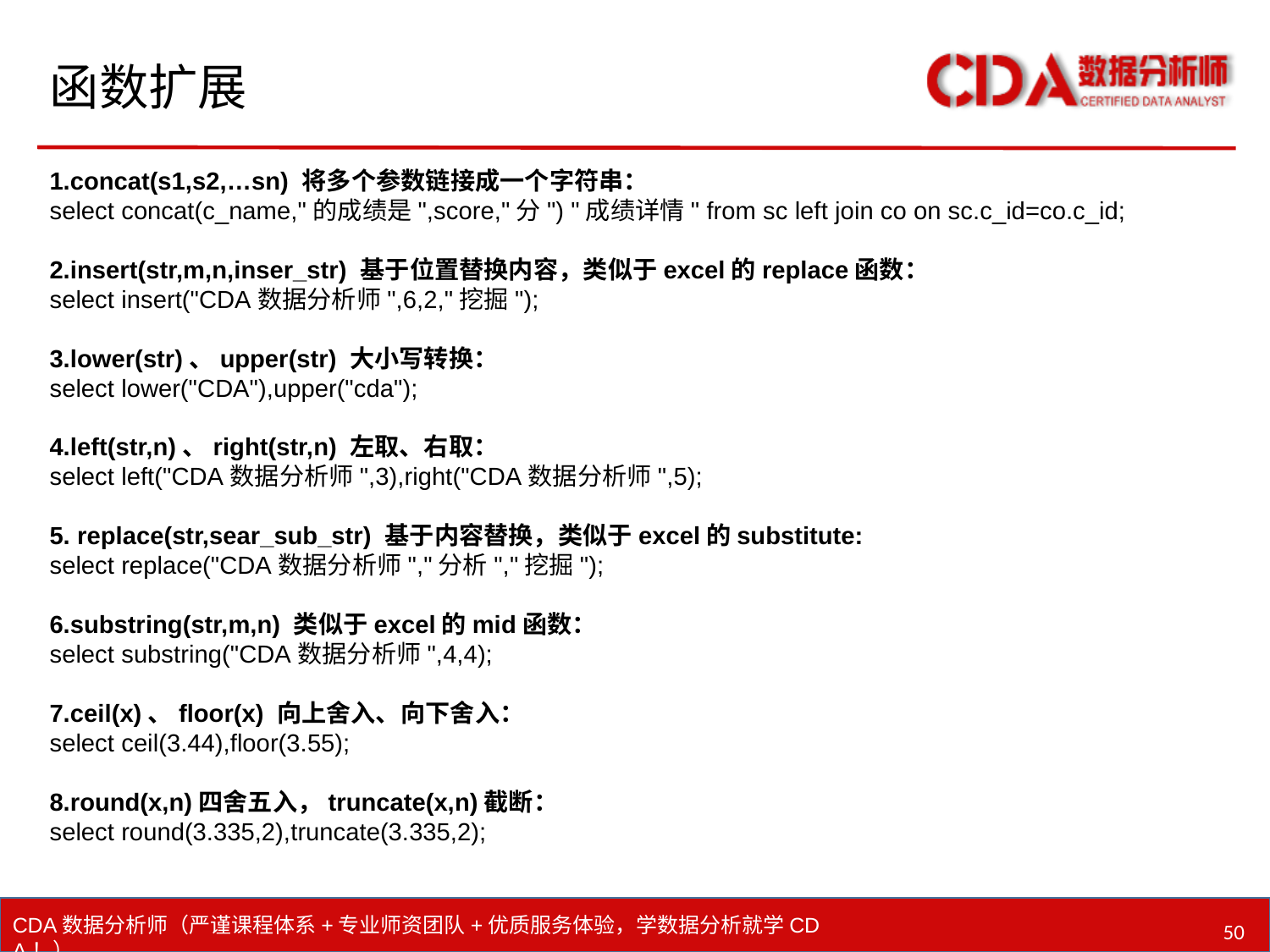

# 函数扩展
1.concat(s1,s2,…sn) 将多个参数链接成一个字符串：
select concat(c_name,"的成绩是",score,"分") "成绩详情" from sc left join co on sc.c_id=co.c_id;

2.insert(str,m,n,inser_str) 基于位置替换内容，类似于excel的replace函数：
select insert("CDA数据分析师",6,2,"挖掘");

3.lower(str)、upper(str) 大小写转换：
select lower("CDA"),upper("cda");

4.left(str,n)、right(str,n) 左取、右取：
select left("CDA数据分析师",3),right("CDA数据分析师",5);

5. replace(str,sear_sub_str) 基于内容替换，类似于excel的substitute:
select replace("CDA数据分析师","分析","挖掘");

6.substring(str,m,n) 类似于excel的mid函数：
select substring("CDA数据分析师",4,4);

7.ceil(x)、floor(x) 向上舍入、向下舍入：
select ceil(3.44),floor(3.55);

8.round(x,n)四舍五入，truncate(x,n)截断：
select round(3.335,2),truncate(3.335,2);
50